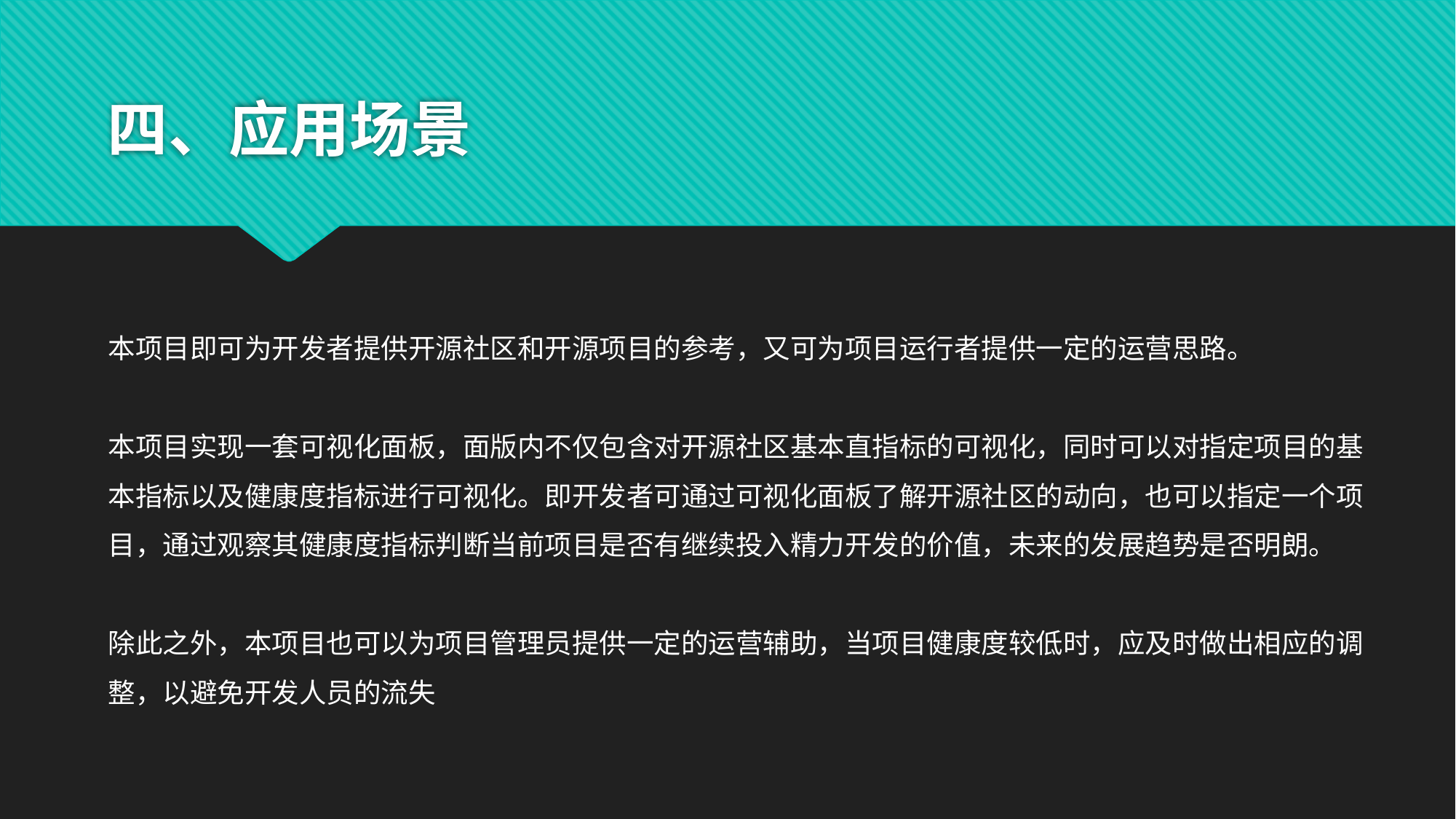

# 四、应用场景
本项目即可为开发者提供开源社区和开源项目的参考，又可为项目运行者提供一定的运营思路。

本项目实现一套可视化面板，面版内不仅包含对开源社区基本直指标的可视化，同时可以对指定项目的基本指标以及健康度指标进行可视化。即开发者可通过可视化面板了解开源社区的动向，也可以指定一个项目，通过观察其健康度指标判断当前项目是否有继续投入精力开发的价值，未来的发展趋势是否明朗。

除此之外，本项目也可以为项目管理员提供一定的运营辅助，当项目健康度较低时，应及时做出相应的调整，以避免开发人员的流失